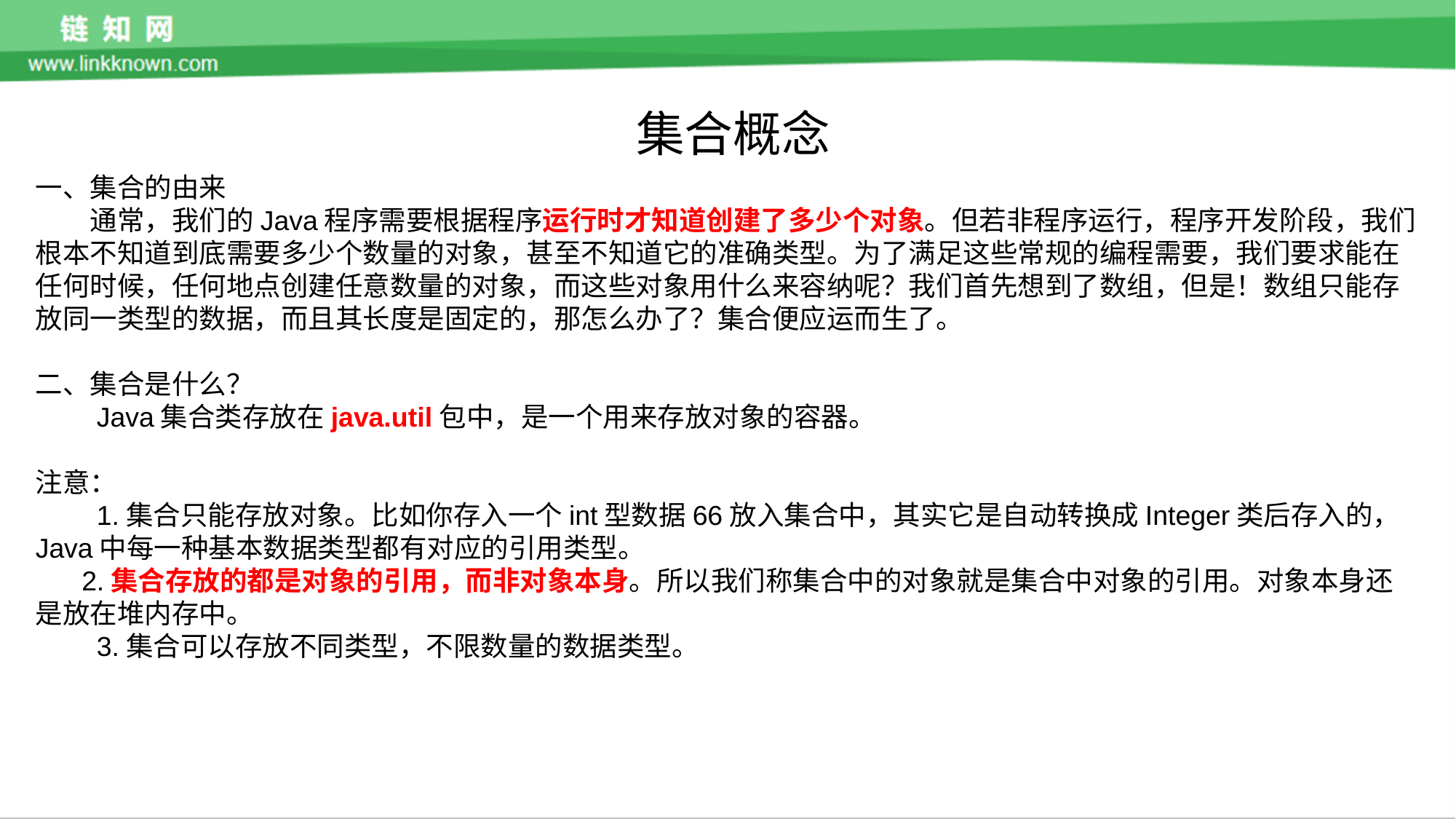

集合概念
一、集合的由来
　　通常，我们的Java程序需要根据程序运行时才知道创建了多少个对象。但若非程序运行，程序开发阶段，我们根本不知道到底需要多少个数量的对象，甚至不知道它的准确类型。为了满足这些常规的编程需要，我们要求能在任何时候，任何地点创建任意数量的对象，而这些对象用什么来容纳呢？我们首先想到了数组，但是！数组只能存放同一类型的数据，而且其长度是固定的，那怎么办了？集合便应运而生了。

二、集合是什么？
　　Java集合类存放在java.util包中，是一个用来存放对象的容器。

注意：
　　1.集合只能存放对象。比如你存入一个int型数据66放入集合中，其实它是自动转换成Integer类后存入的，Java中每一种基本数据类型都有对应的引用类型。
　  2.集合存放的都是对象的引用，而非对象本身。所以我们称集合中的对象就是集合中对象的引用。对象本身还是放在堆内存中。
　　3.集合可以存放不同类型，不限数量的数据类型。